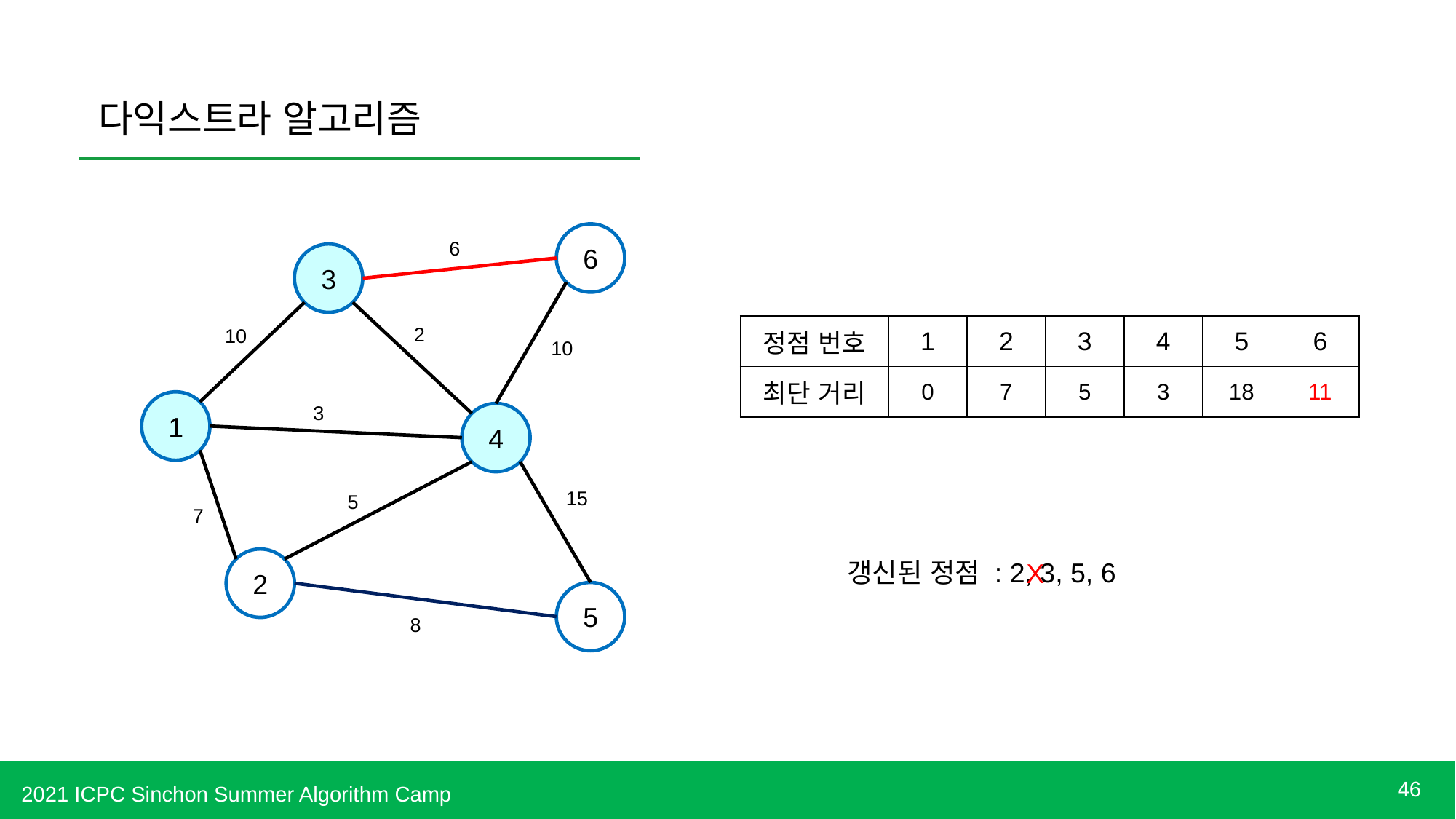

다익스트라 알고리즘
6
6
3
| 정점 번호 | 1 | 2 | 3 | 4 | 5 | 6 |
| --- | --- | --- | --- | --- | --- | --- |
| 최단 거리 | 0 | 7 | 5 | 3 | 18 | 11 |
2
10
10
1
3
4
15
5
7
2
갱신된 정점 : 2, 3, 5, 6
X
5
8

46
2021 ICPC Sinchon Summer Algorithm Camp